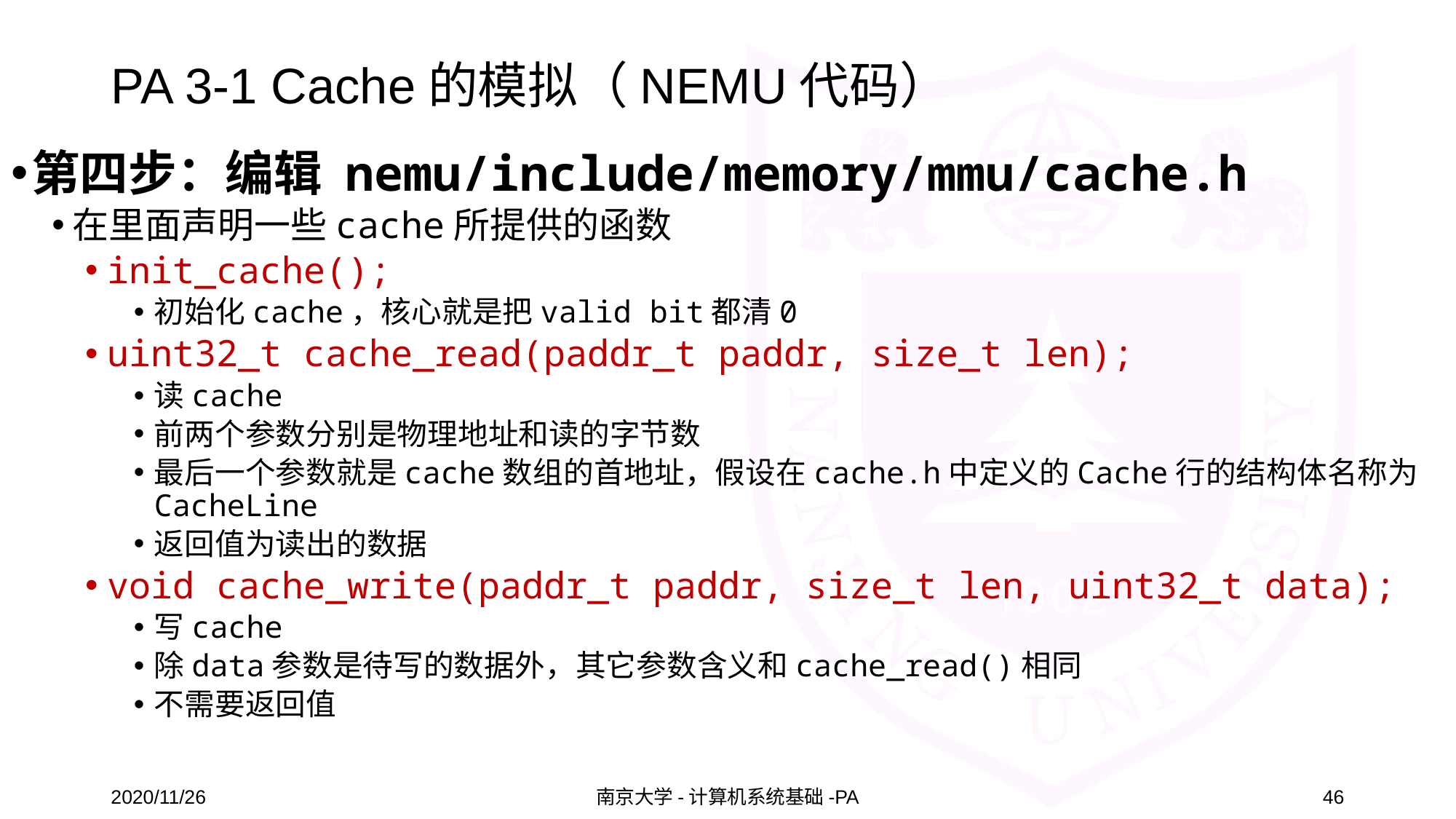

# PA 3-1 Cache的模拟（NEMU代码）
第四步：编辑 nemu/include/memory/mmu/cache.h
在里面声明一些cache所提供的函数
init_cache();
初始化cache，核心就是把valid bit都清0
uint32_t cache_read(paddr_t paddr, size_t len);
读cache
前两个参数分别是物理地址和读的字节数
最后一个参数就是cache数组的首地址，假设在cache.h中定义的Cache行的结构体名称为CacheLine
返回值为读出的数据
void cache_write(paddr_t paddr, size_t len, uint32_t data);
写cache
除data参数是待写的数据外，其它参数含义和cache_read()相同
不需要返回值

2020/11/26
南京大学-计算机系统基础-PA
46